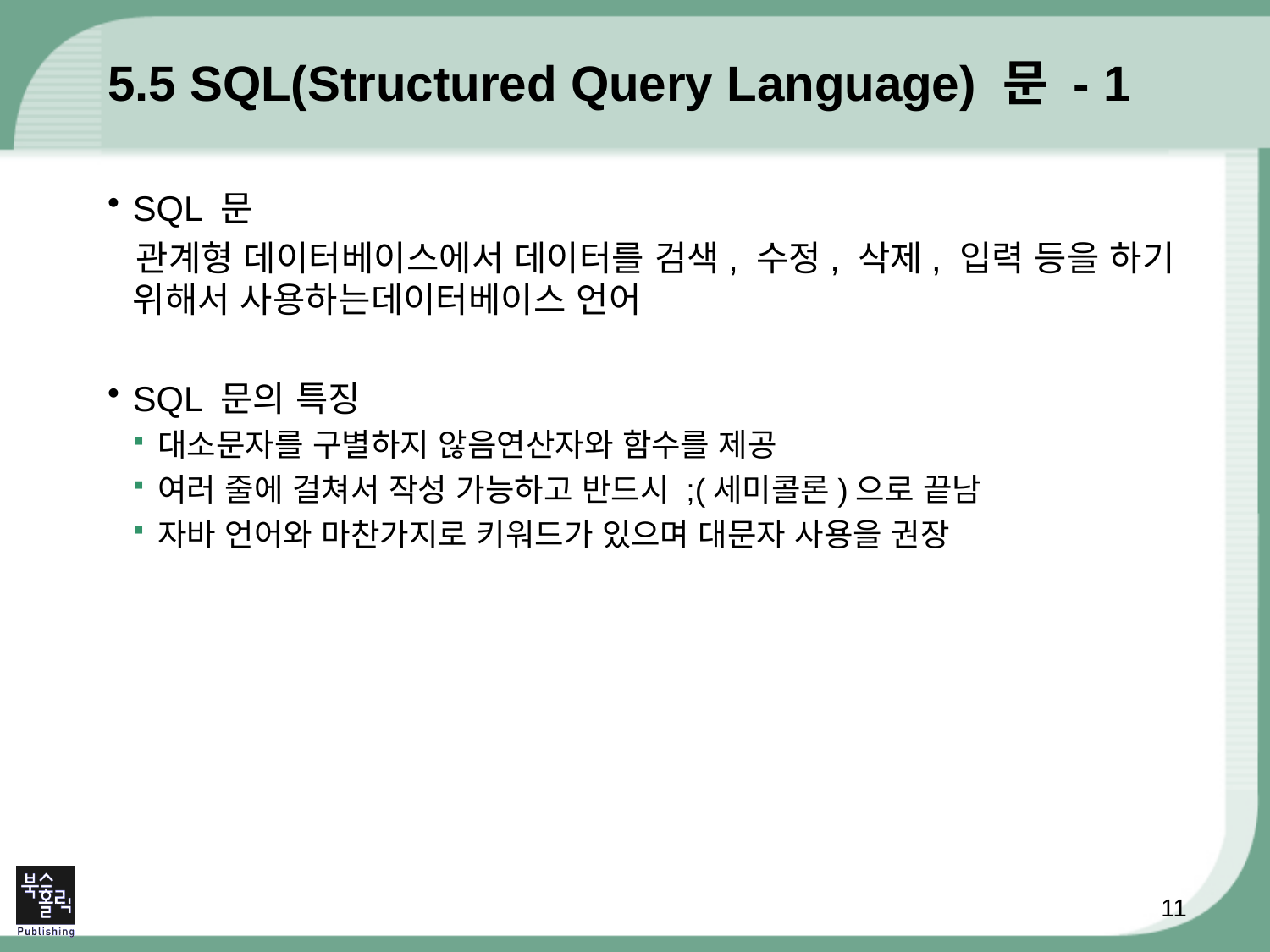

# 5.5 SQL(Structured Query Language) 문 - 1
SQL 문
  관계형 데이터베이스에서 데이터를 검색, 수정, 삭제, 입력 등을 하기 위해서 사용하는데이터베이스 언어

SQL 문의 특징
대소문자를 구별하지 않음연산자와 함수를 제공
여러 줄에 걸쳐서 작성 가능하고 반드시 ;(세미콜론)으로 끝남
자바 언어와 마찬가지로 키워드가 있으며 대문자 사용을 권장
11